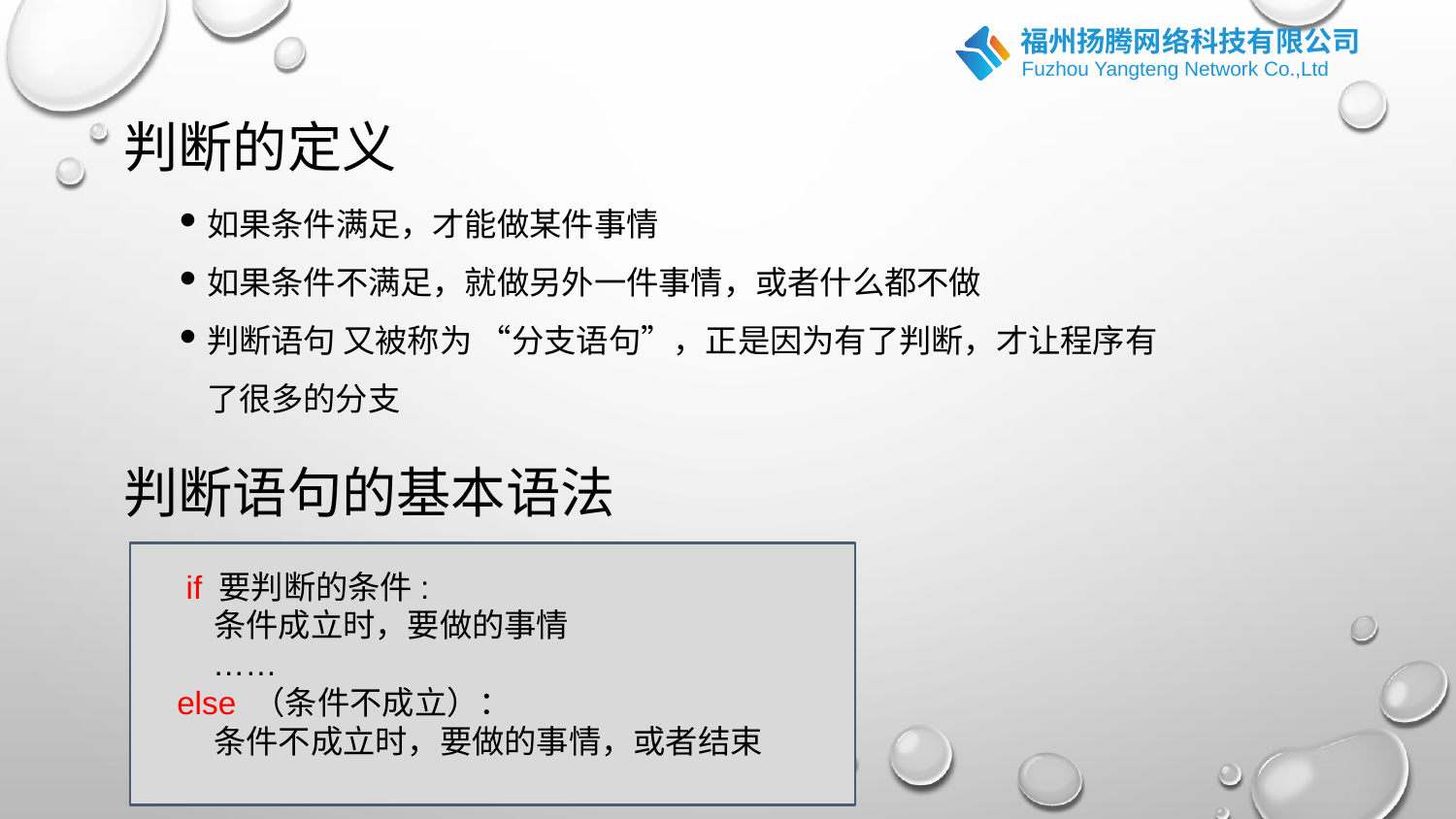

# 判断的定义
如果条件满足，才能做某件事情
如果条件不满足，就做另外一件事情，或者什么都不做
判断语句 又被称为 “分支语句”，正是因为有了判断，才让程序有了很多的分支
判断语句的基本语法

 if 要判断的条件:
    条件成立时，要做的事情
    ……
else （条件不成立）：
    条件不成立时，要做的事情，或者结束